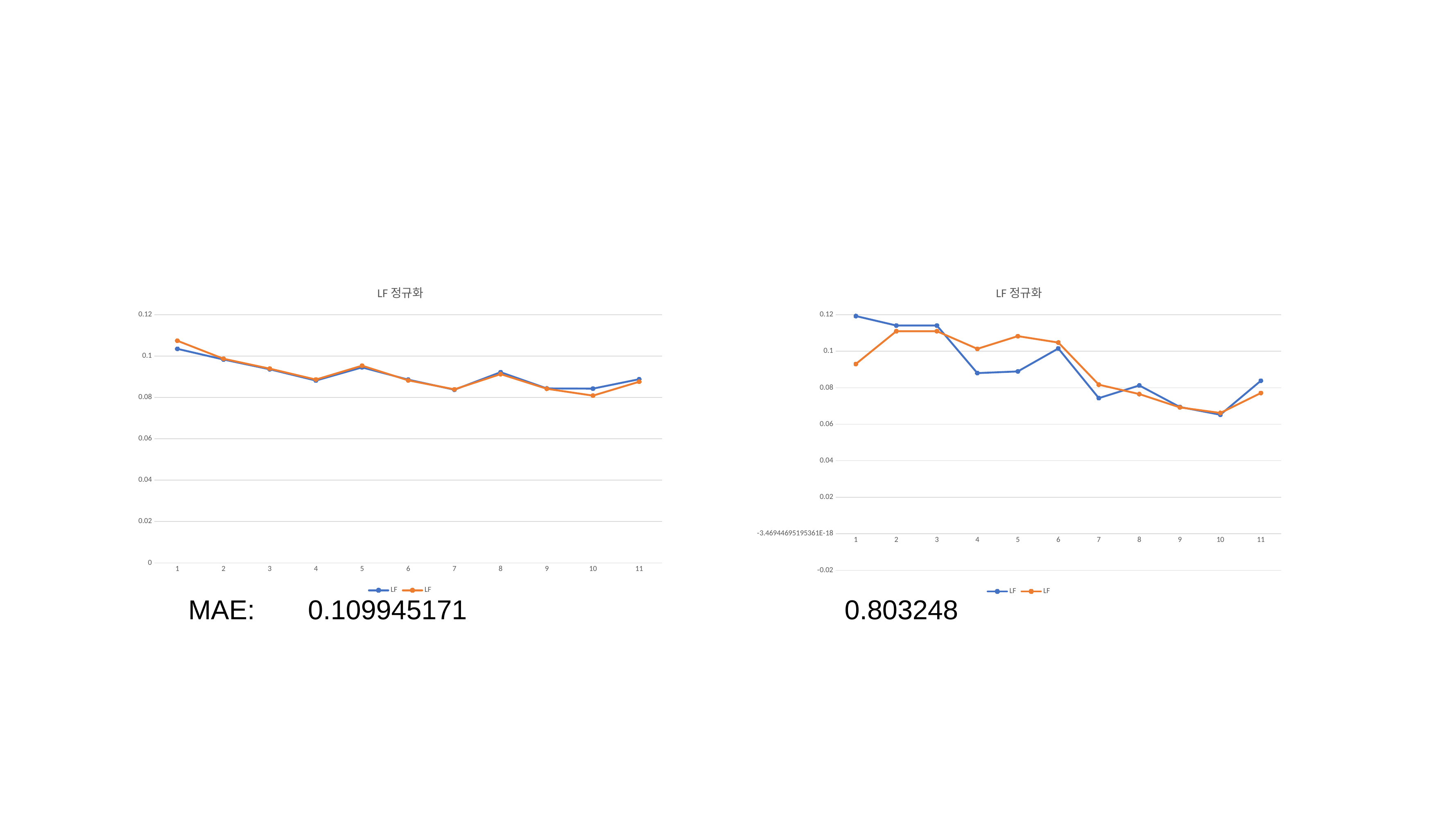

8번
4번

### Chart: LF정규화

| Category | LF | LF |
|---|---|---|

### Chart: LF정규화

| Category | LF | LF |
|---|---|---|
MAE:       0.109945171                                                  0.803248